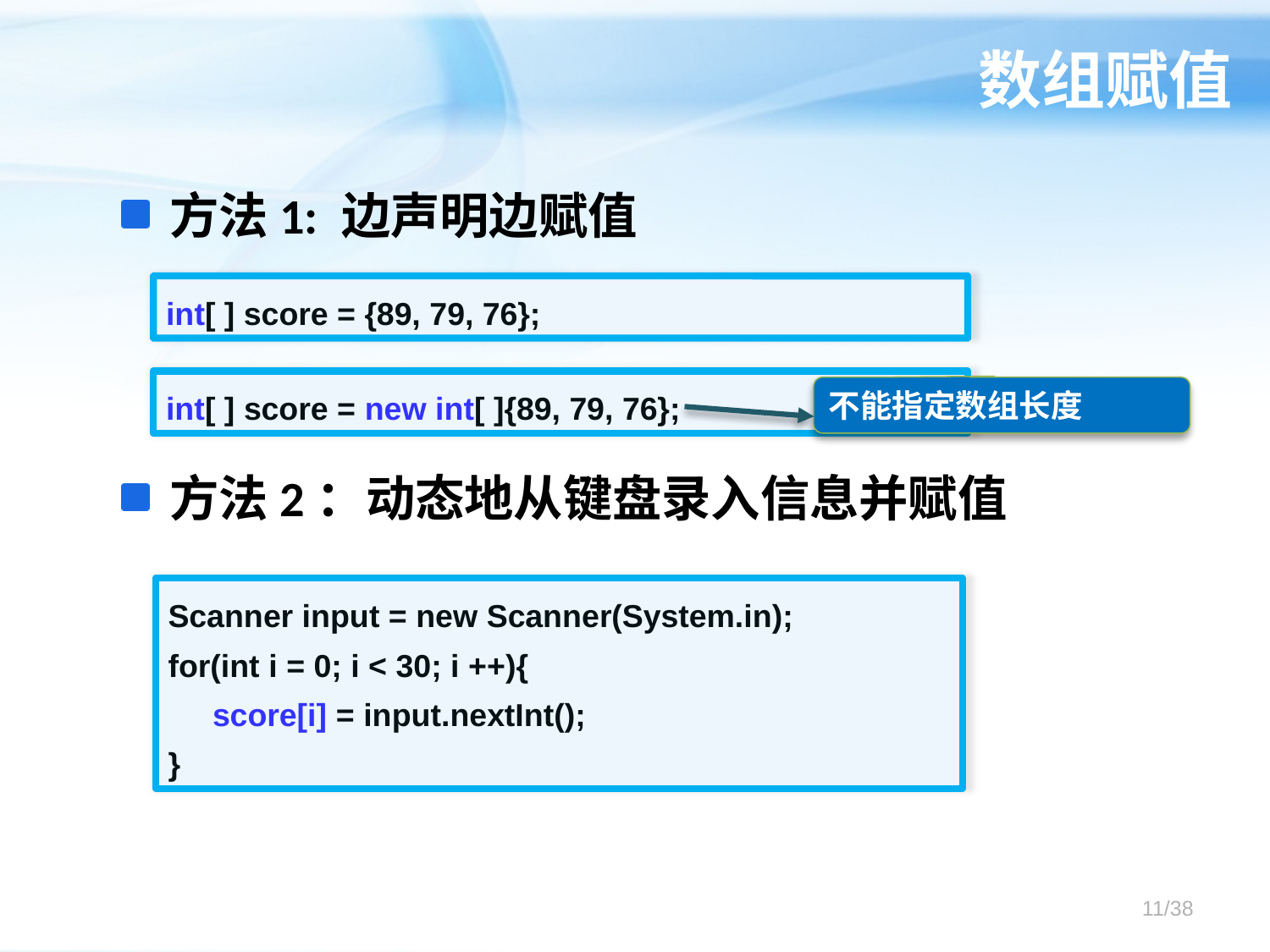

# 数组赋值
方法1: 边声明边赋值

方法2：动态地从键盘录入信息并赋值
int[ ] score = {89, 79, 76};
int[ ] score = new int[ ]{89, 79, 76};
不能指定数组长度

Scanner input = new Scanner(System.in);
for(int i = 0; i < 30; i ++){
     score[i] = input.nextInt();
}
11/38